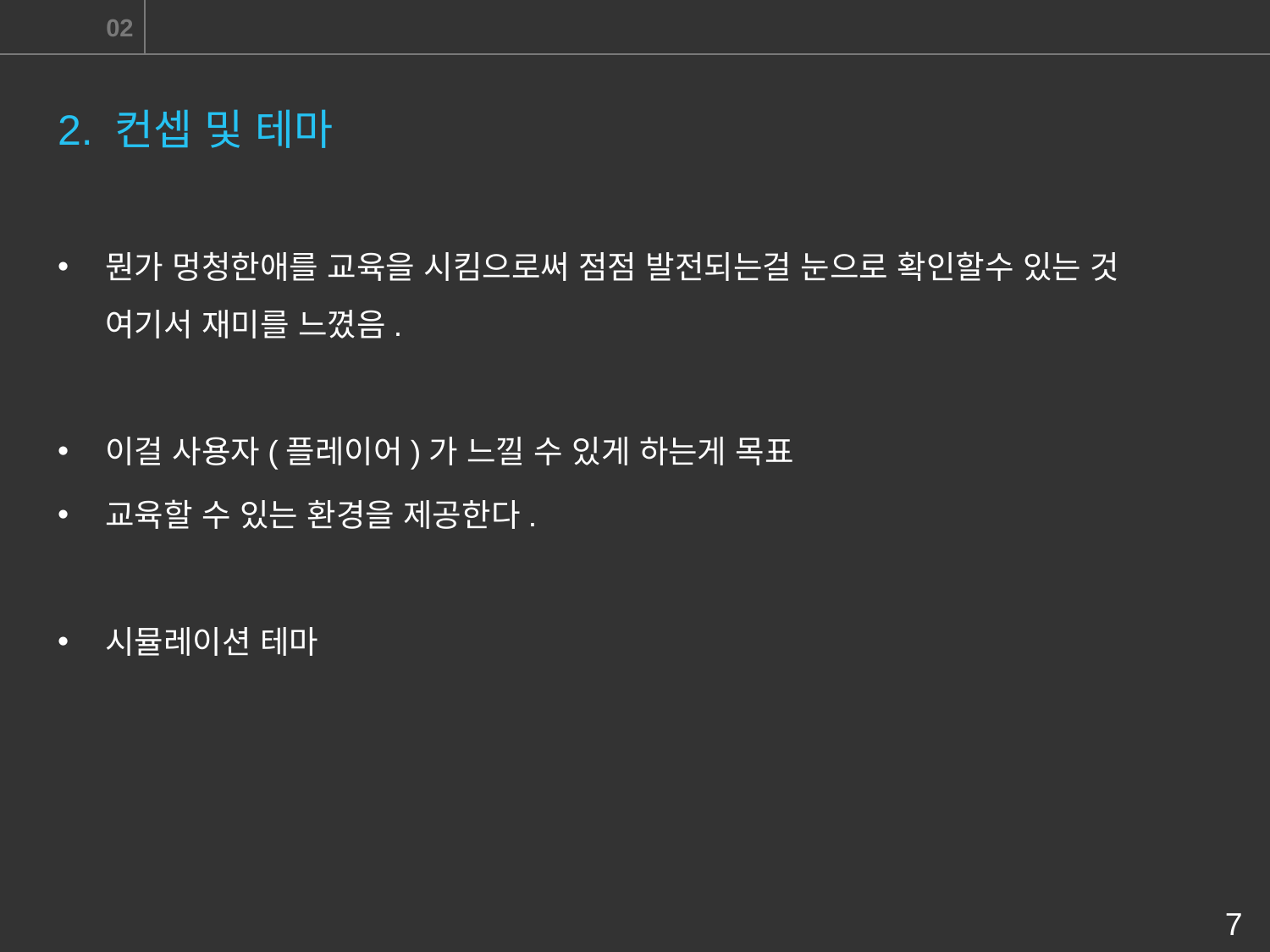

2. 컨셉 및 테마
뭔가 멍청한애를 교육을 시킴으로써 점점 발전되는걸 눈으로 확인할수 있는 것 여기서 재미를 느꼈음.

이걸 사용자(플레이어)가 느낄 수 있게 하는게 목표
교육할 수 있는 환경을 제공한다.

시뮬레이션 테마